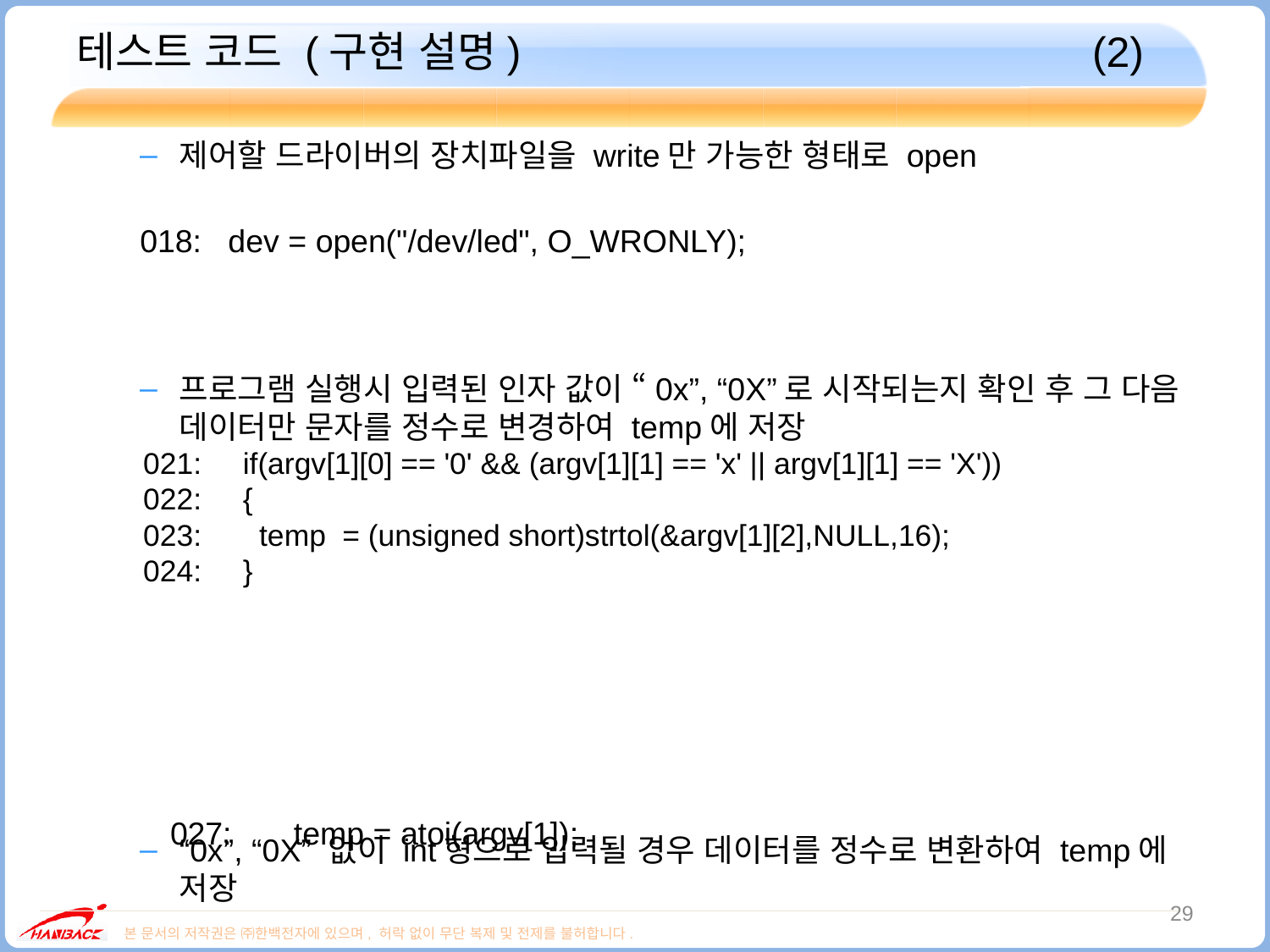

# 테스트 코드 (구현 설명)					(2)
제어할 드라이버의 장치파일을 write만 가능한 형태로 open

프로그램 실행시 입력된 인자 값이 “0x”, “0X”로 시작되는지 확인 후 그 다음 데이터만 문자를 정수로 변경하여 temp에 저장

“0x”, “0X” 없이 int형으로 입력될 경우 데이터를 정수로 변환하여 temp에 저장
018:   dev = open("/dev/led", O_WRONLY);
021:     if(argv[1][0] == '0' && (argv[1][1] == 'x' || argv[1][1] == 'X'))
022:     {
023:       temp  = (unsigned short)strtol(&argv[1][2],NULL,16);
024:     }
027:       temp = atoi(argv[1]);
29